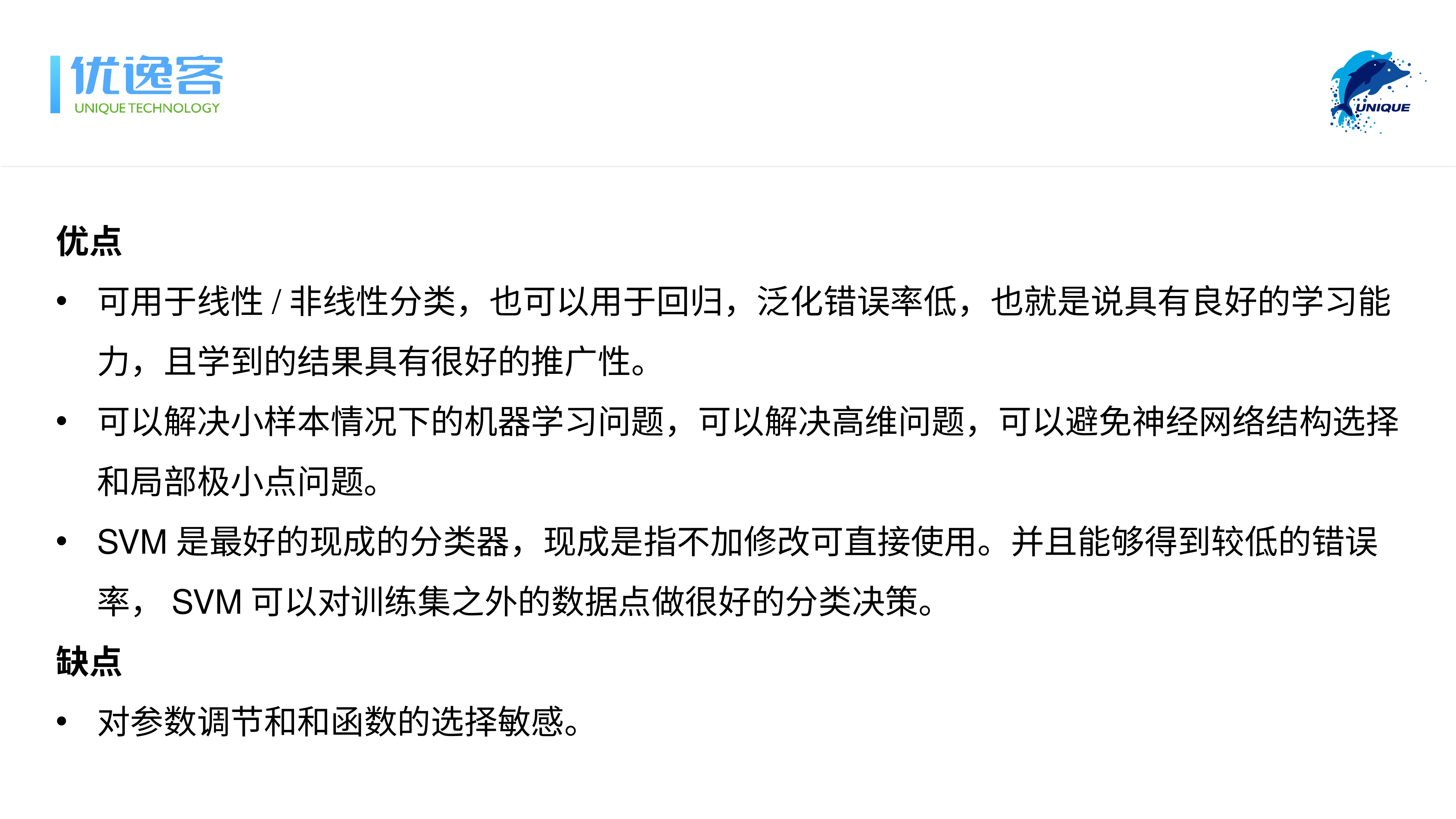

优点
可用于线性/非线性分类，也可以用于回归，泛化错误率低，也就是说具有良好的学习能力，且学到的结果具有很好的推广性。
可以解决小样本情况下的机器学习问题，可以解决高维问题，可以避免神经网络结构选择和局部极小点问题。
SVM是最好的现成的分类器，现成是指不加修改可直接使用。并且能够得到较低的错误率，SVM可以对训练集之外的数据点做很好的分类决策。
缺点
对参数调节和和函数的选择敏感。